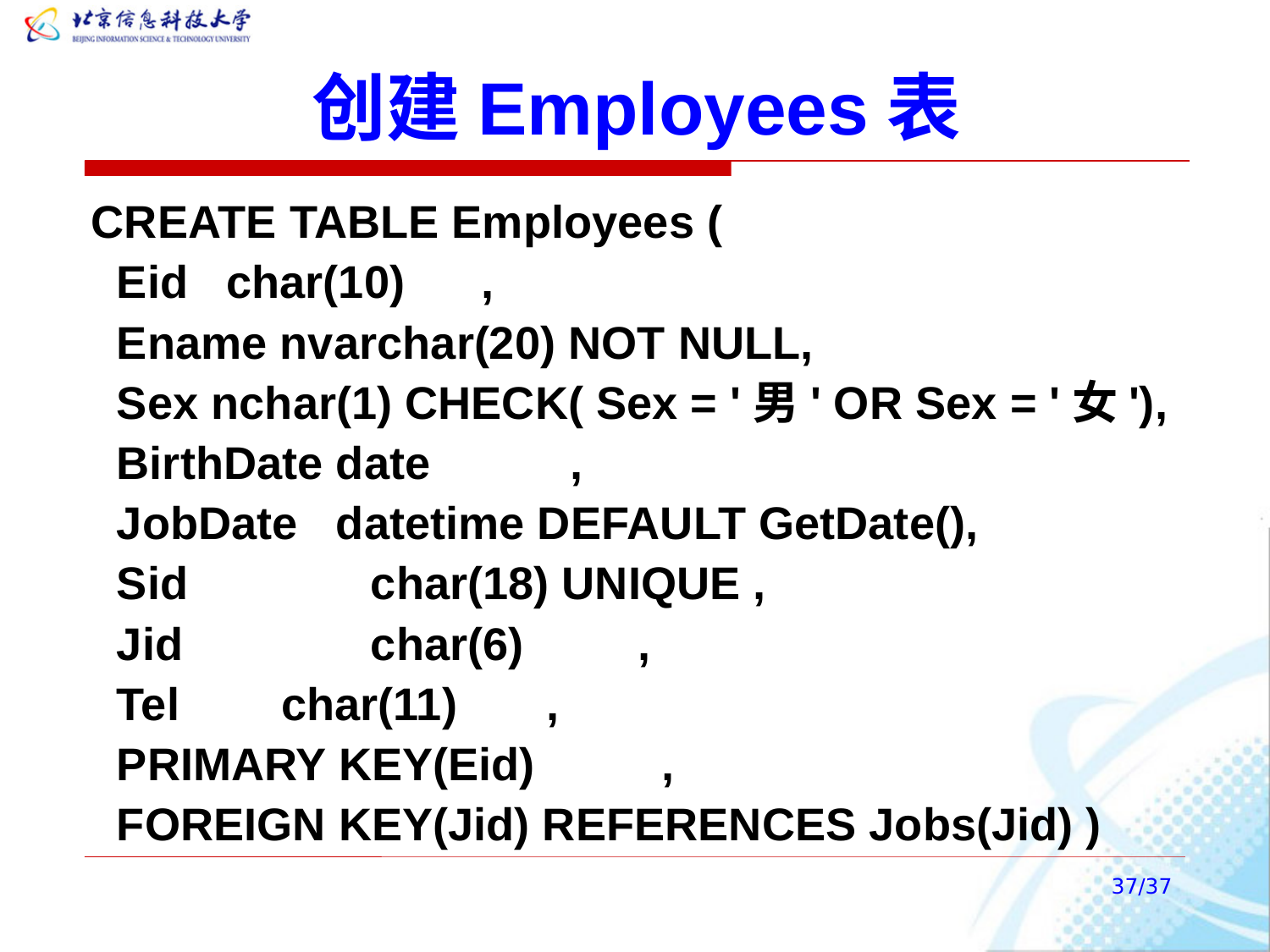

# 创建Employees表
CREATE TABLE Employees (
  Eid   char(10)      ,
  Ename nvarchar(20) NOT NULL,
  Sex nchar(1) CHECK( Sex = '男' OR Sex = '女'),
  BirthDate date           ,
  JobDate   datetime DEFAULT GetDate(),
  Sid		  char(18) UNIQUE ,
  Jid		  char(6)         ,
  Tel        char(11)       ,
  PRIMARY KEY(Eid)          ,
  FOREIGN KEY(Jid) REFERENCES Jobs(Jid) )

37/37